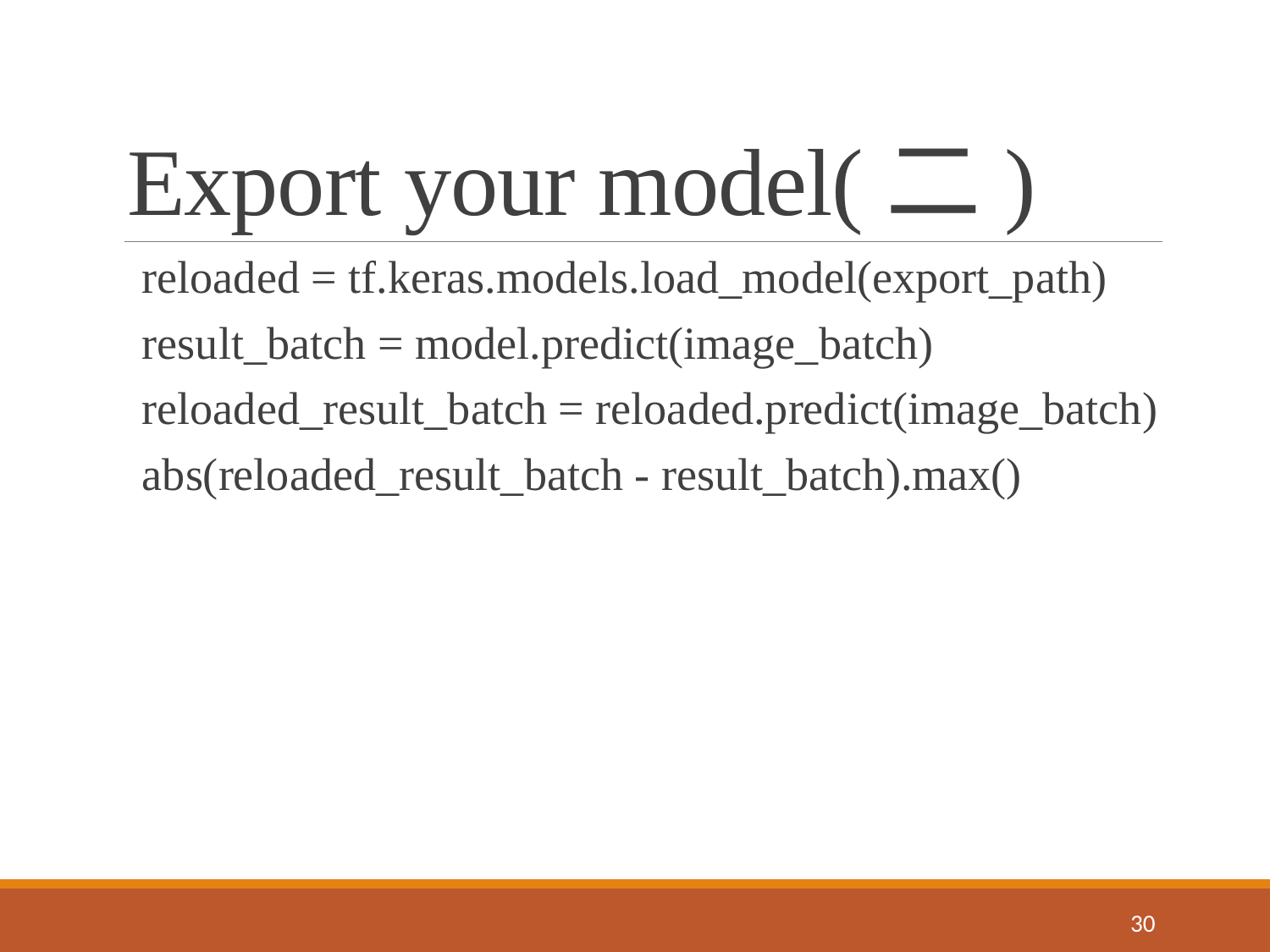

# Export your model(二)
reloaded = tf.keras.models.load_model(export_path)
result_batch = model.predict(image_batch)
reloaded_result_batch = reloaded.predict(image_batch)
abs(reloaded_result_batch - result_batch).max()
30